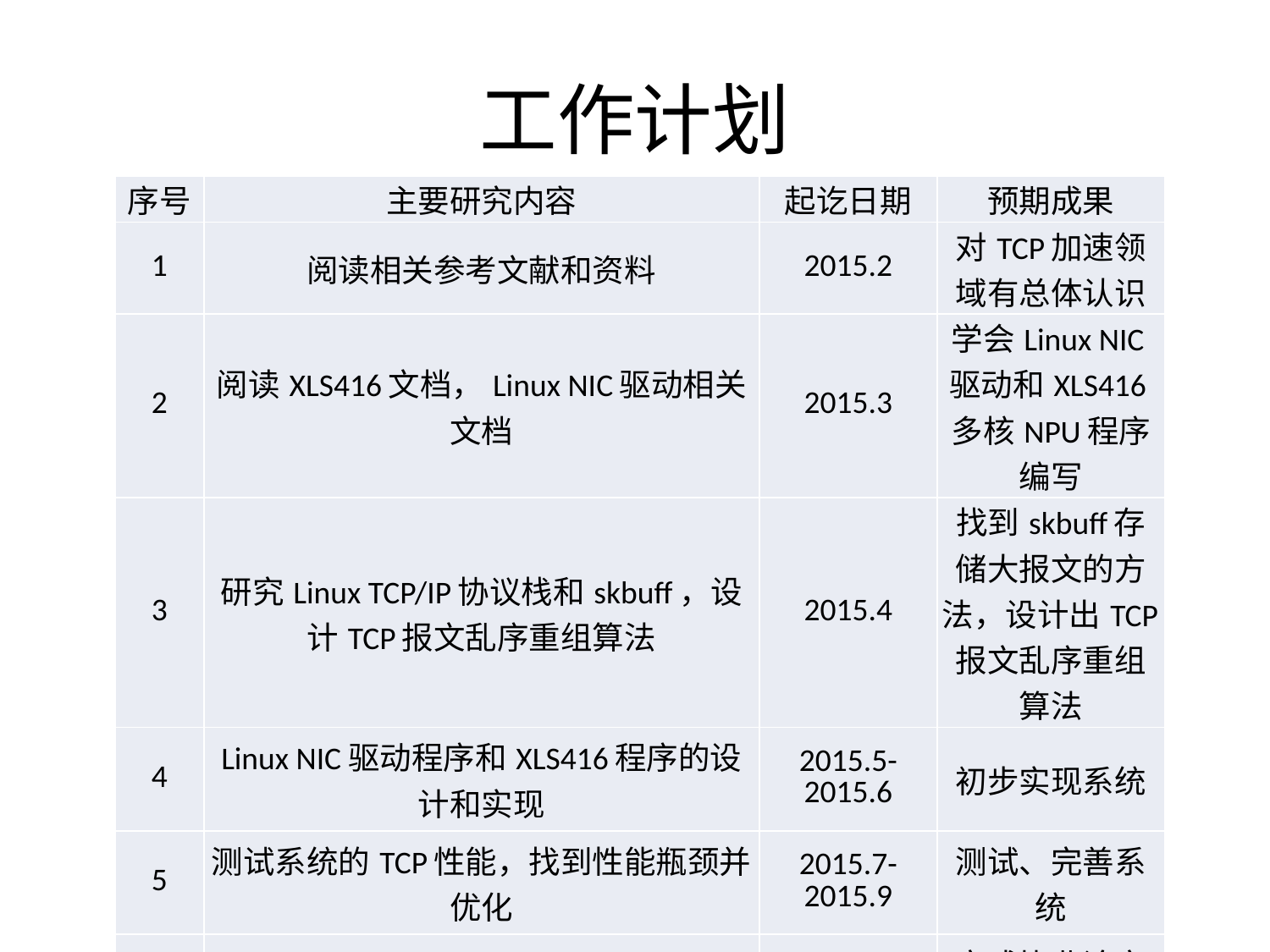

# 工作计划
| 序号 | 主要研究内容 | 起讫日期 | 预期成果 |
| --- | --- | --- | --- |
| 1 | 阅读相关参考文献和资料 | 2015.2 | 对TCP加速领域有总体认识 |
| 2 | 阅读XLS416文档，Linux NIC驱动相关文档 | 2015.3 | 学会Linux NIC驱动和XLS416多核NPU程序编写 |
| 3 | 研究Linux TCP/IP协议栈和skbuff，设计TCP报文乱序重组算法 | 2015.4 | 找到skbuff存储大报文的方法，设计出TCP报文乱序重组算法 |
| 4 | Linux NIC驱动程序和XLS416程序的设计和实现 | 2015.5-2015.6 | 初步实现系统 |
| 5 | 测试系统的TCP性能，找到性能瓶颈并优化 | 2015.7-2015.9 | 测试、完善系统 |
| 6 | 撰写毕业论文，论文预审并准备答辩 | 2015.10-2015.12 | 完成毕业论文和答辩 |